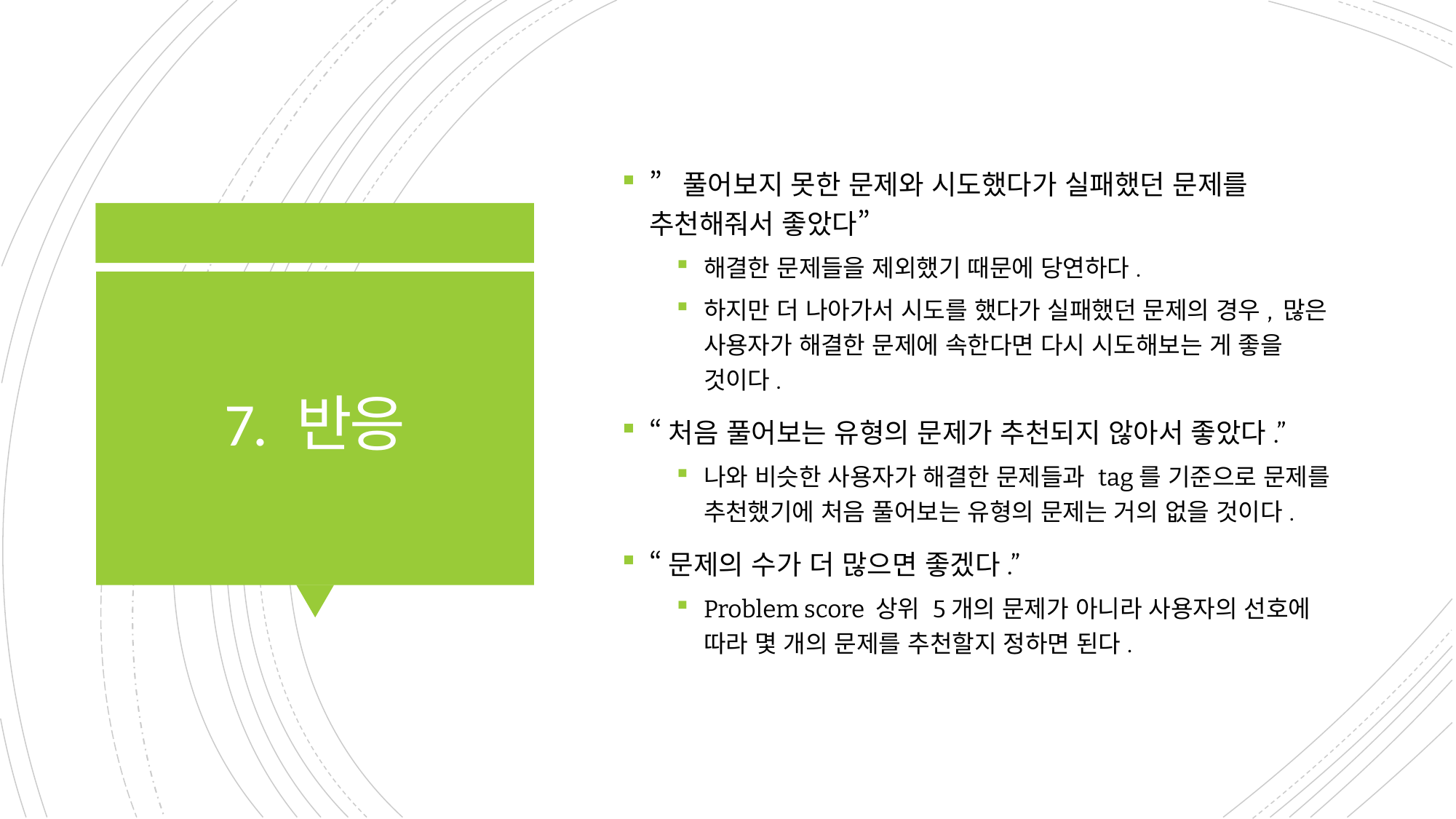

”풀어보지 못한 문제와 시도했다가 실패했던 문제를 추천해줘서 좋았다”
해결한 문제들을 제외했기 때문에 당연하다.
하지만 더 나아가서 시도를 했다가 실패했던 문제의 경우, 많은 사용자가 해결한 문제에 속한다면 다시 시도해보는 게 좋을 것이다.
“처음 풀어보는 유형의 문제가 추천되지 않아서 좋았다.”
나와 비슷한 사용자가 해결한 문제들과 tag를 기준으로 문제를 추천했기에 처음 풀어보는 유형의 문제는 거의 없을 것이다.
“문제의 수가 더 많으면 좋겠다.”
Problem score 상위 5개의 문제가 아니라 사용자의 선호에 따라 몇 개의 문제를 추천할지 정하면 된다.
# 7. 반응